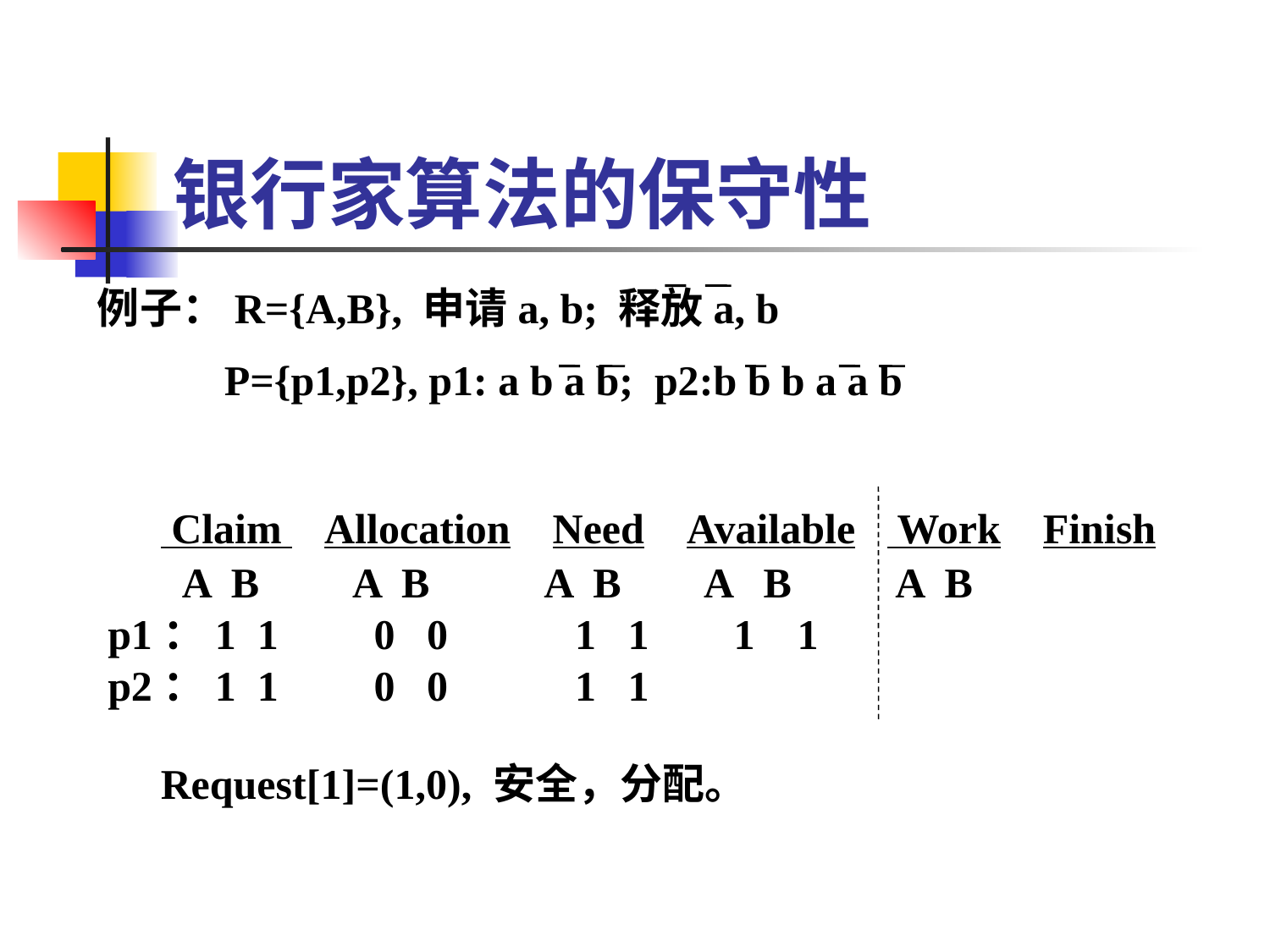

# 银行家算法的保守性
例子：R={A,B}, 申请a, b; 释放a, b
            P={p1,p2}, p1: a b a b;  p2:b b b a a b

      Claim    Allocation    Need    Available    Work    Finish
       A  B         A  B           A  B        A   B          A  B
p1：1  1         0   0            1   1        1    1
p2：1  1         0   0            1   1
Request[1]=(1,0), 安全，分配。